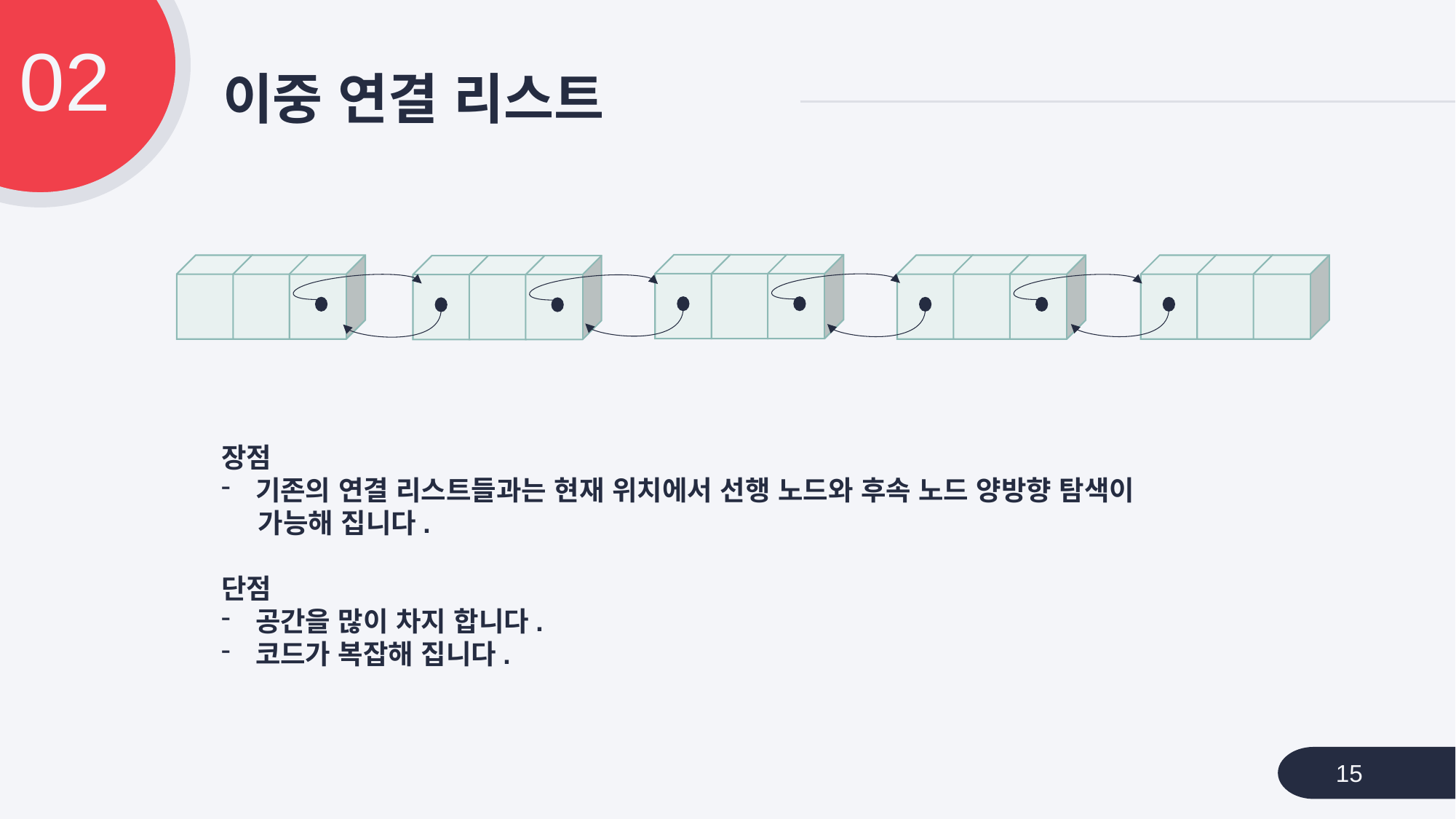

02
# 이중 연결 리스트

장점
기존의 연결 리스트들과는 현재 위치에서 선행 노드와 후속 노드 양방향 탐색이
    가능해 집니다.

단점
공간을 많이 차지 합니다.
코드가 복잡해 집니다.
15